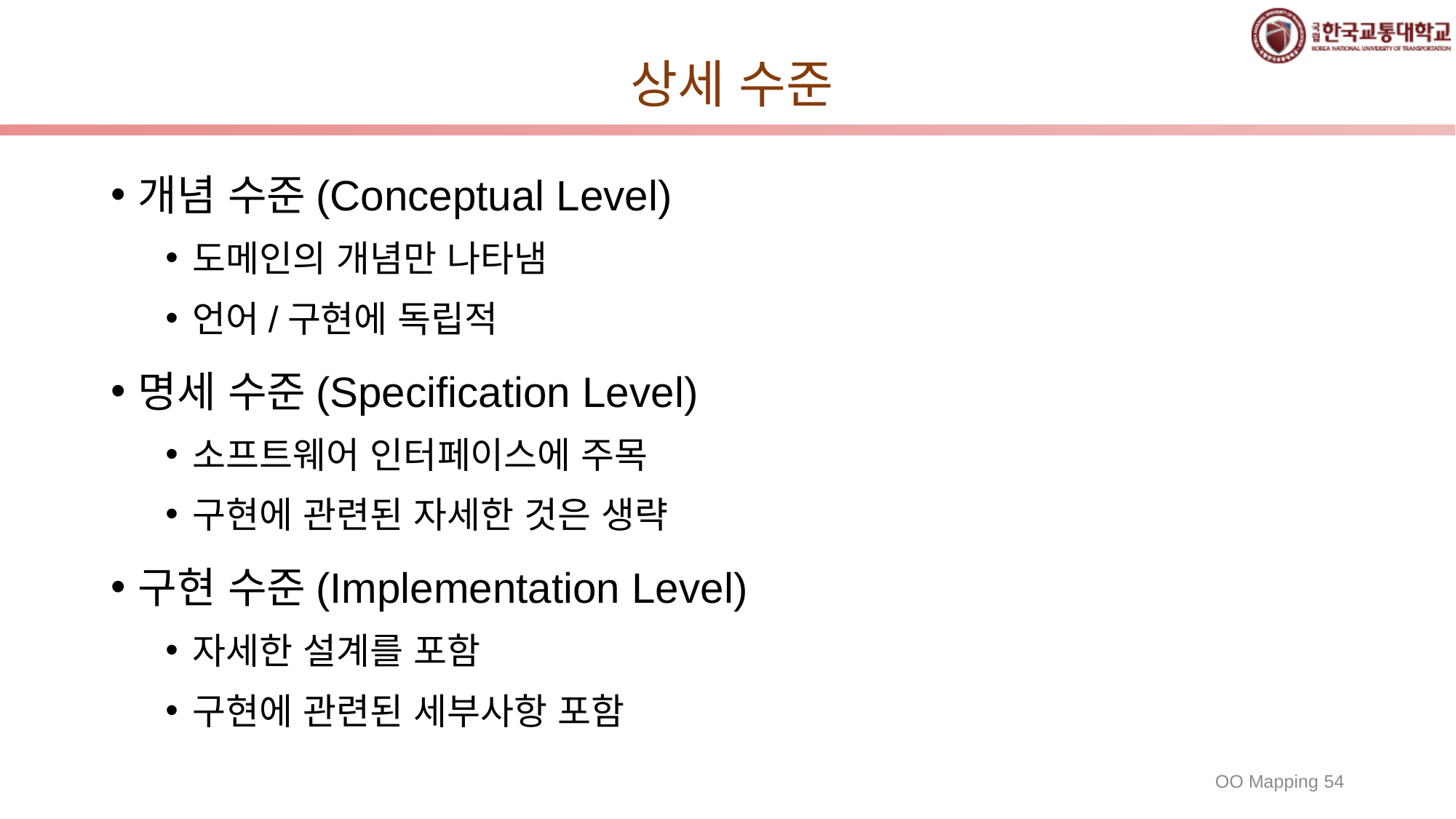

# 상세 수준
개념 수준(Conceptual Level)
도메인의 개념만 나타냄
언어/구현에 독립적
명세 수준(Specification Level)
소프트웨어 인터페이스에 주목
구현에 관련된 자세한 것은 생략
구현 수준(Implementation Level)
자세한 설계를 포함
구현에 관련된 세부사항 포함

54